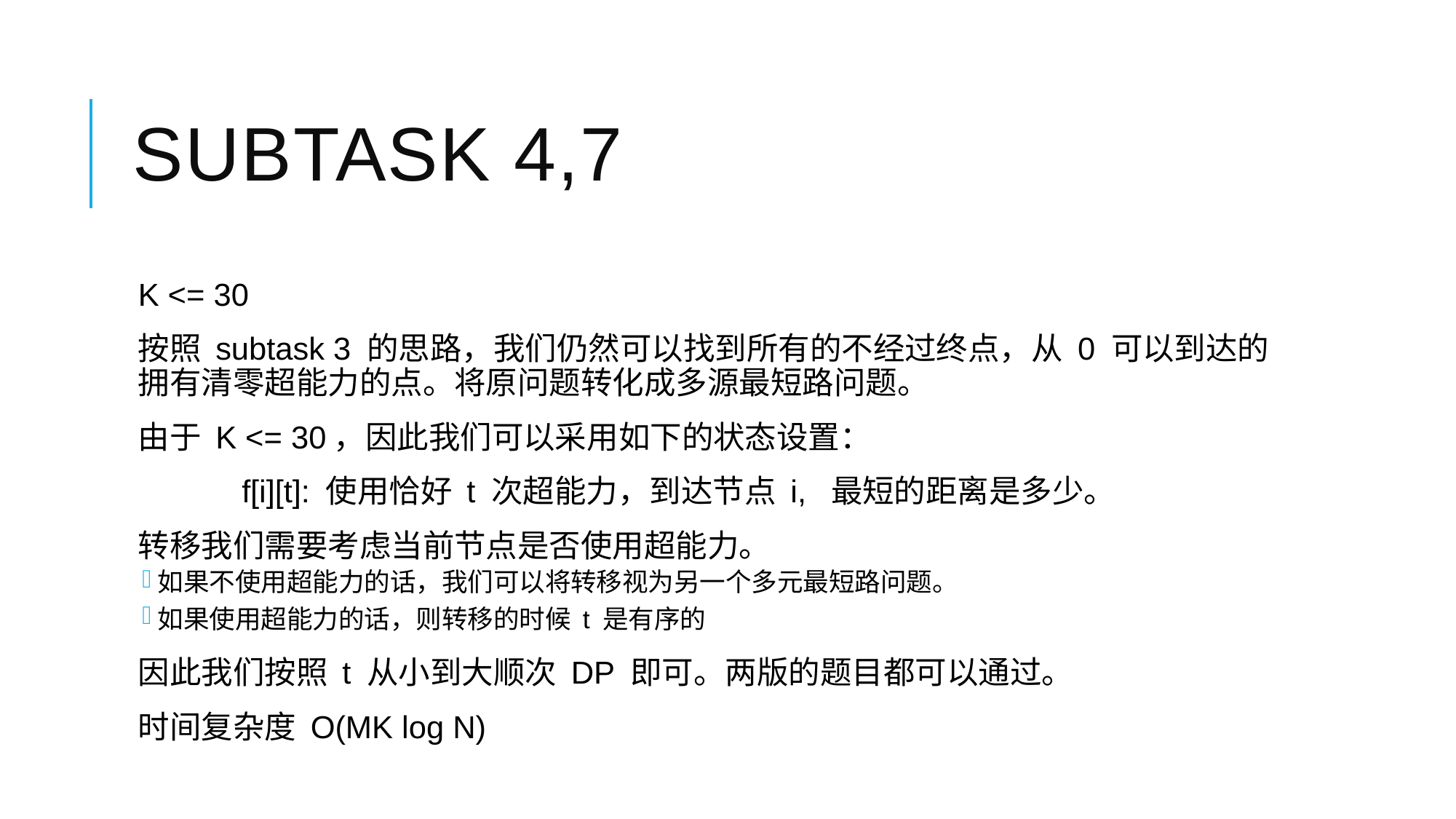

# Subtask 4,7
K <= 30
按照 subtask 3 的思路，我们仍然可以找到所有的不经过终点，从 0 可以到达的拥有清零超能力的点。将原问题转化成多源最短路问题。
由于 K <= 30，因此我们可以采用如下的状态设置：
   	f[i][t]: 使用恰好 t 次超能力，到达节点 i,  最短的距离是多少。
转移我们需要考虑当前节点是否使用超能力。
如果不使用超能力的话，我们可以将转移视为另一个多元最短路问题。
如果使用超能力的话，则转移的时候 t 是有序的
因此我们按照 t 从小到大顺次 DP 即可。两版的题目都可以通过。
时间复杂度 O(MK log N)